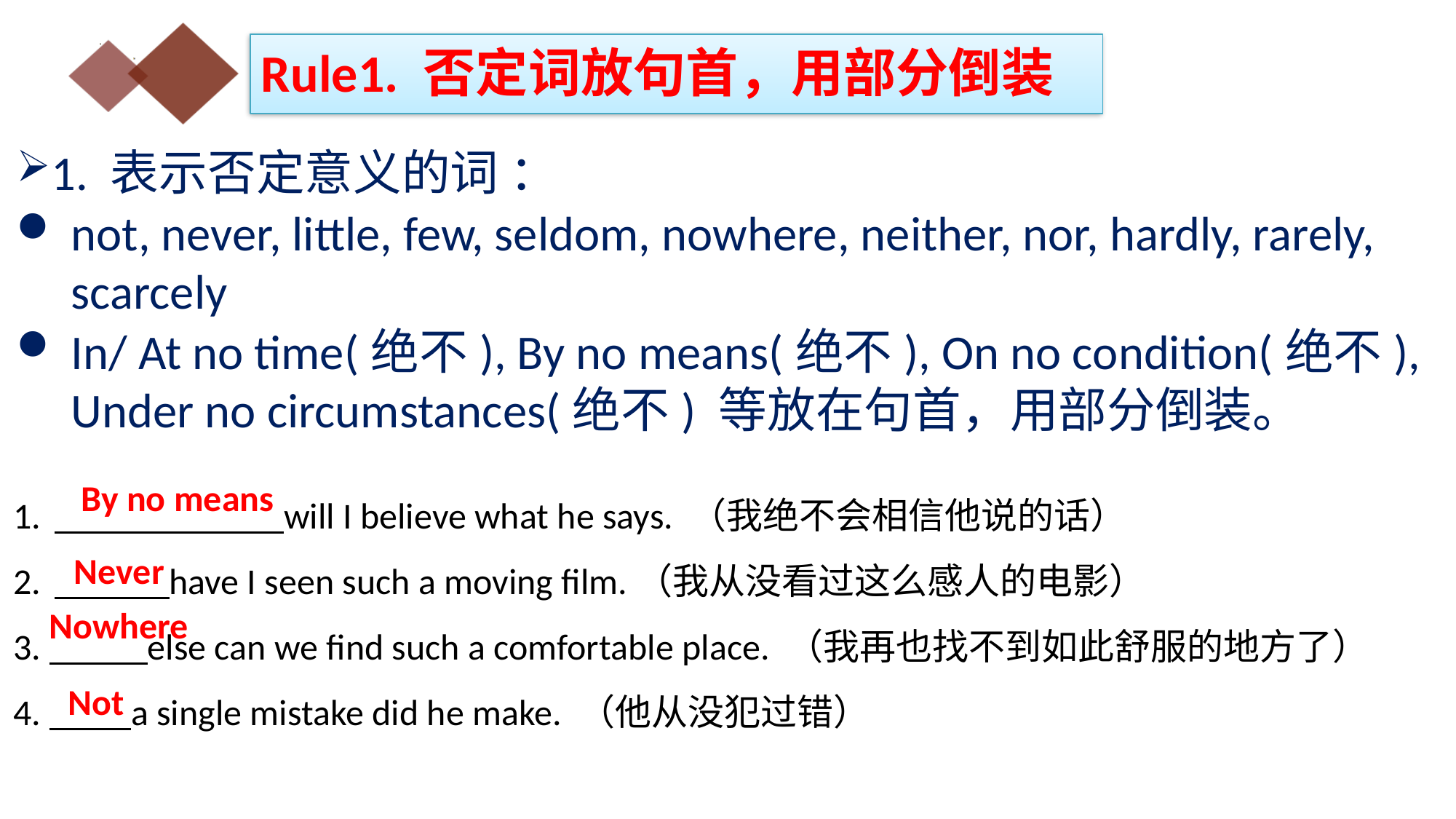

Rule1. 否定词放句首，用部分倒装
1. 表示否定意义的词 ：
not, never, little, few, seldom, nowhere, neither, nor, hardly, rarely, scarcely
In/ At no time(绝不), By no means(绝不), On no condition(绝不), Under no circumstances(绝不) 等放在句首，用部分倒装。
                            will I believe what he says. （我绝不会相信他说的话）
              have I seen such a moving film.（我从没看过这么感人的电影）
3.             else can we find such a comfortable place. （我再也找不到如此舒服的地方了）
4.           a single mistake did he make. （他从没犯过错）
By no means
Never
Nowhere
Not